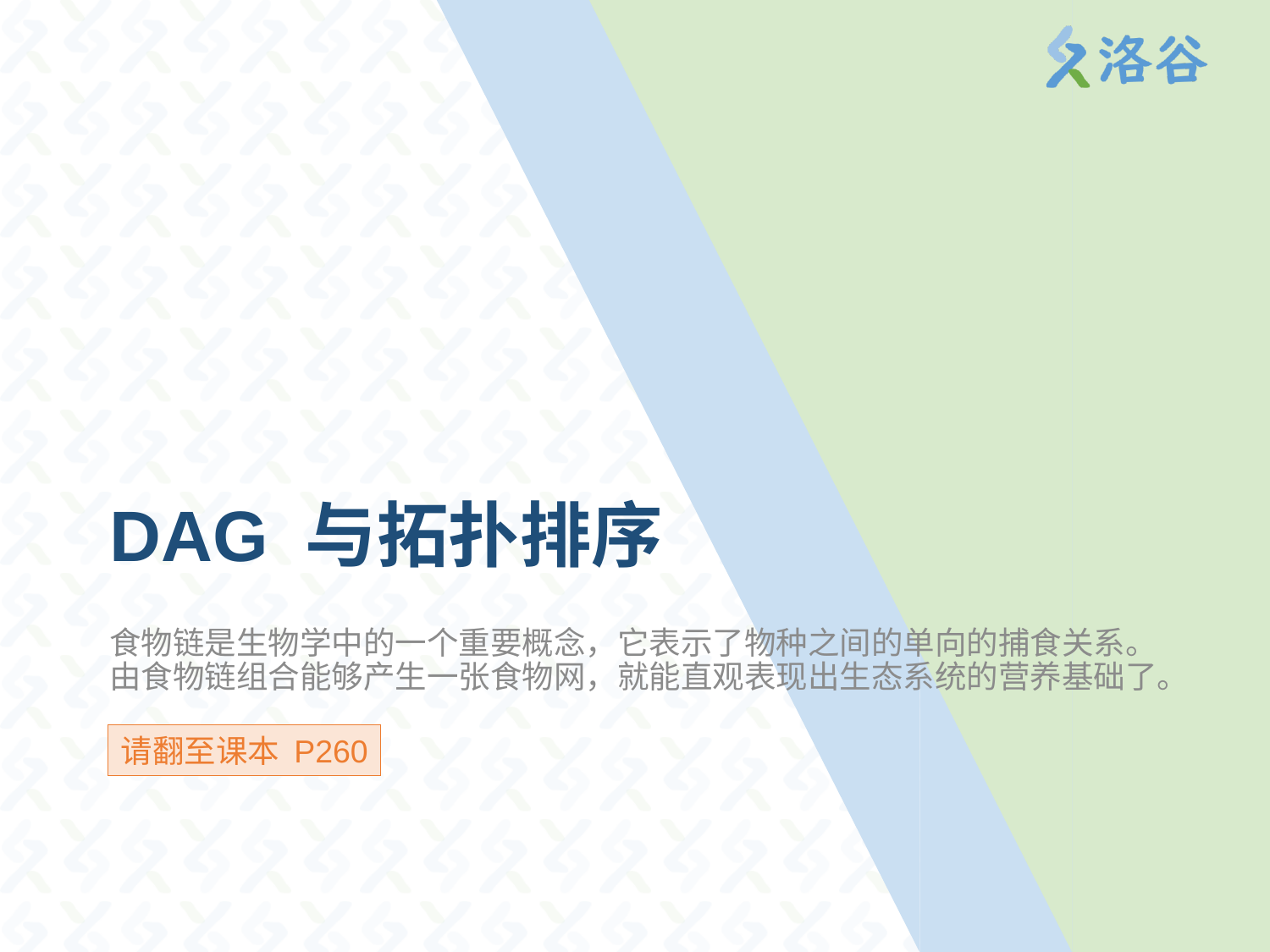

# DAG 与拓扑排序
食物链是生物学中的一个重要概念，它表示了物种之间的单向的捕食关系。由食物链组合能够产生一张食物网，就能直观表现出生态系统的营养基础了。
请翻至课本 P260